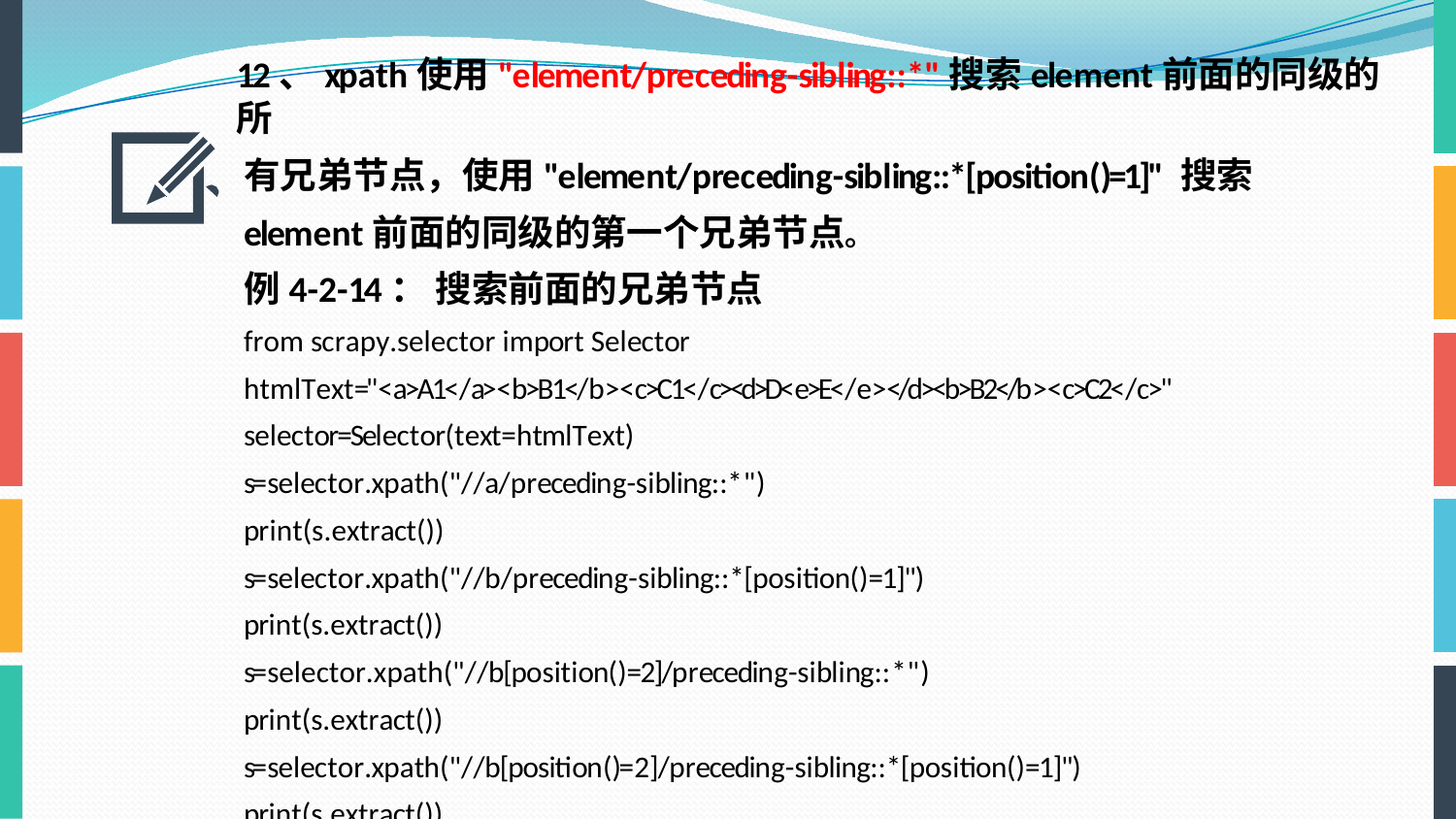

12、xpath使用"element/preceding-sibling::*"搜索element前面的同级的所

有兄弟节点，使用"element/preceding-sibling::*[position()=1]" 搜索
element前面的同级的第一个兄弟节点。
例4-2-14： 搜索前面的兄弟节点
from scrapy.selector import Selector htmlText="<a>A1</a><b>B1</b><c>C1</c><d>D<e>E</e></d><b>B2</b><c>C2</c>" selector=Selector(text=htmlText)
s=selector.xpath("//a/preceding-sibling::*")
print(s.extract())
s=selector.xpath("//b/preceding-sibling::*[position()=1]") print(s.extract())
s=selector.xpath("//b[position()=2]/preceding-sibling::*")
print(s.extract())
s=selector.xpath("//b[position()=2]/preceding-sibling::*[position()=1]") print(s.extract())